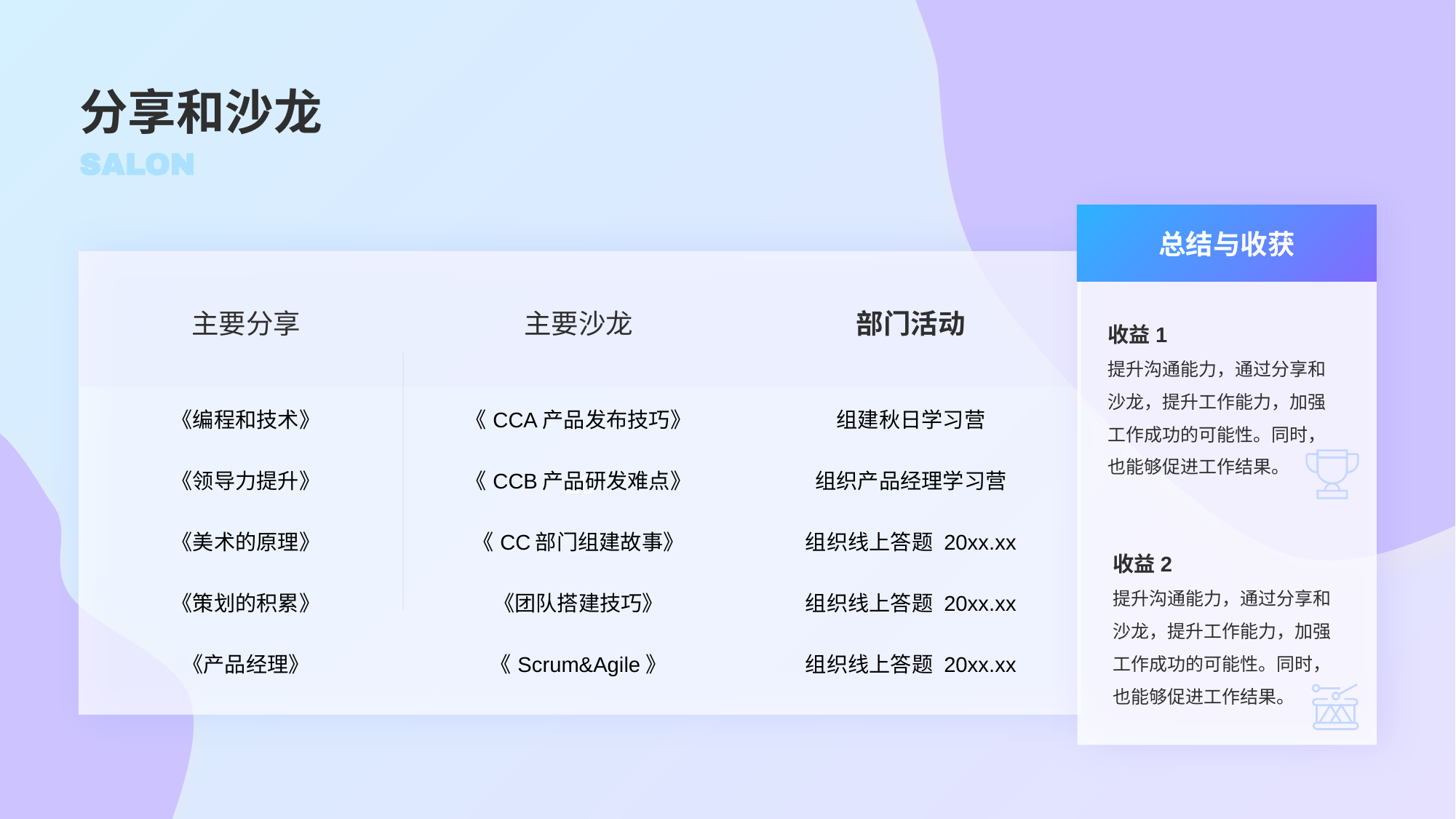

# 分享和沙龙
SALON
总结与收获

收益1
提升沟通能力，通过分享和沙龙，提升工作能力，加强工作成功的可能性。同时，也能够促进工作结果。

收益2
提升沟通能力，通过分享和沙龙，提升工作能力，加强工作成功的可能性。同时，也能够促进工作结果。

20
| 主要分享 | 主要沙龙 | 部门活动 |
| --- | --- | --- |
| 《编程和技术》 | 《CCA产品发布技巧》 | 组建秋日学习营 |
| 《领导力提升》 | 《CCB产品研发难点》 | 组织产品经理学习营 |
| 《美术的原理》 | 《CC部门组建故事》 | 组织线上答题 20xx.xx |
| 《策划的积累》 | 《团队搭建技巧》 | 组织线上答题 20xx.xx |
| 《产品经理》 | 《Scrum&Agile》 | 组织线上答题 20xx.xx |